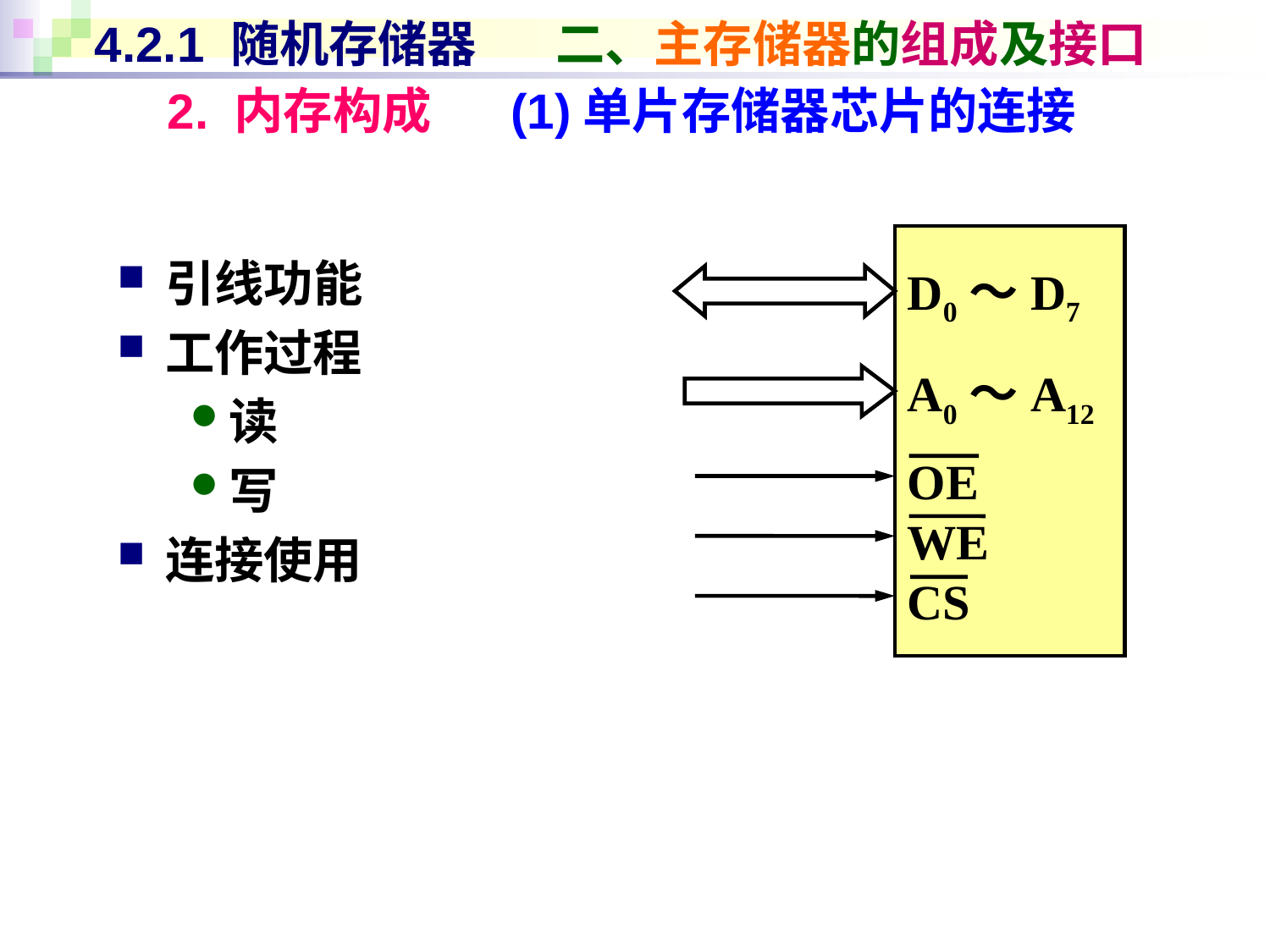

# 4.2.1 随机存储器       二、主存储器的组成及接口
2. 内存构成      (1)单片存储器芯片的连接

引线功能
工作过程
读
写
连接使用
D0～D7

A0～A12

OE

WE

CS

30